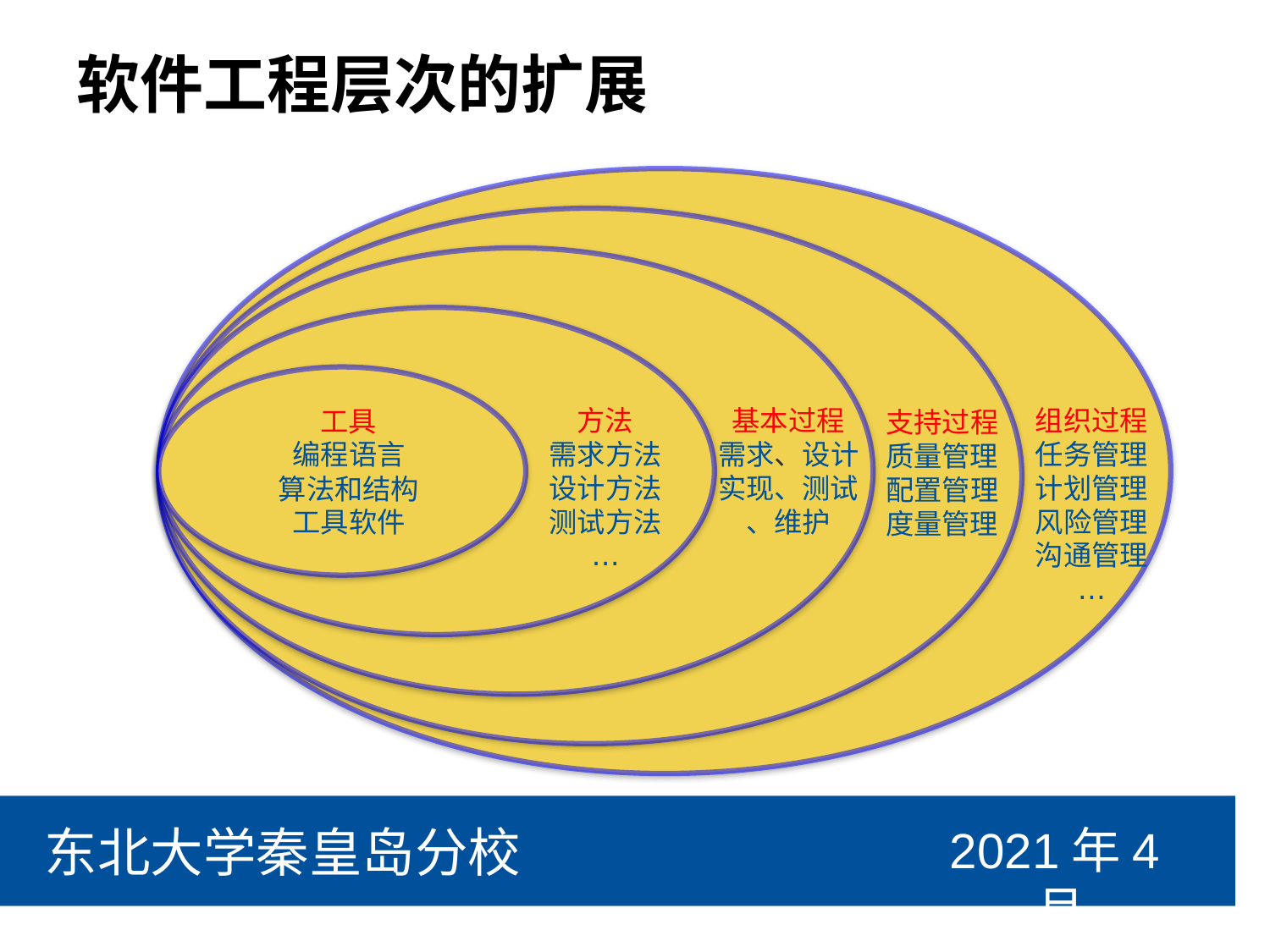

# 软件工程层次的扩展

工具
编程语言
算法和结构
工具软件
方法
需求方法
设计方法
测试方法
…
基本过程
需求、设计
实现、测试
、维护
组织过程
任务管理
计划管理
风险管理
沟通管理
…
支持过程
质量管理
配置管理
度量管理